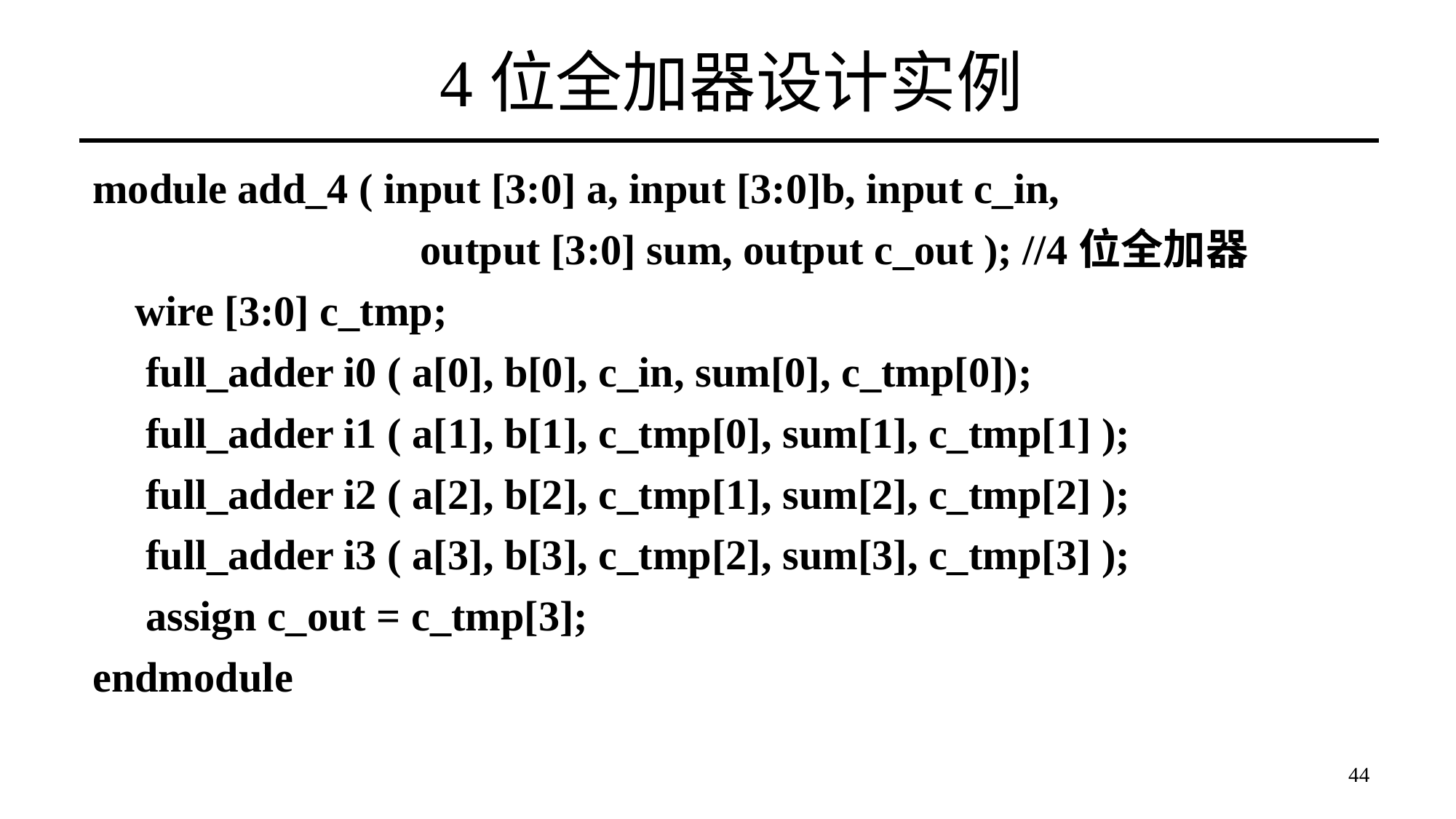

# 4位全加器设计实例
module add_4 ( input [3:0] a, input [3:0]b, input c_in,
			output [3:0] sum, output c_out ); //4位全加器
    wire [3:0] c_tmp;
     full_adder i0 ( a[0], b[0], c_in, sum[0], c_tmp[0]);
     full_adder i1 ( a[1], b[1], c_tmp[0], sum[1], c_tmp[1] );
     full_adder i2 ( a[2], b[2], c_tmp[1], sum[2], c_tmp[2] );
     full_adder i3 ( a[3], b[3], c_tmp[2], sum[3], c_tmp[3] );
     assign c_out = c_tmp[3];
endmodule
44